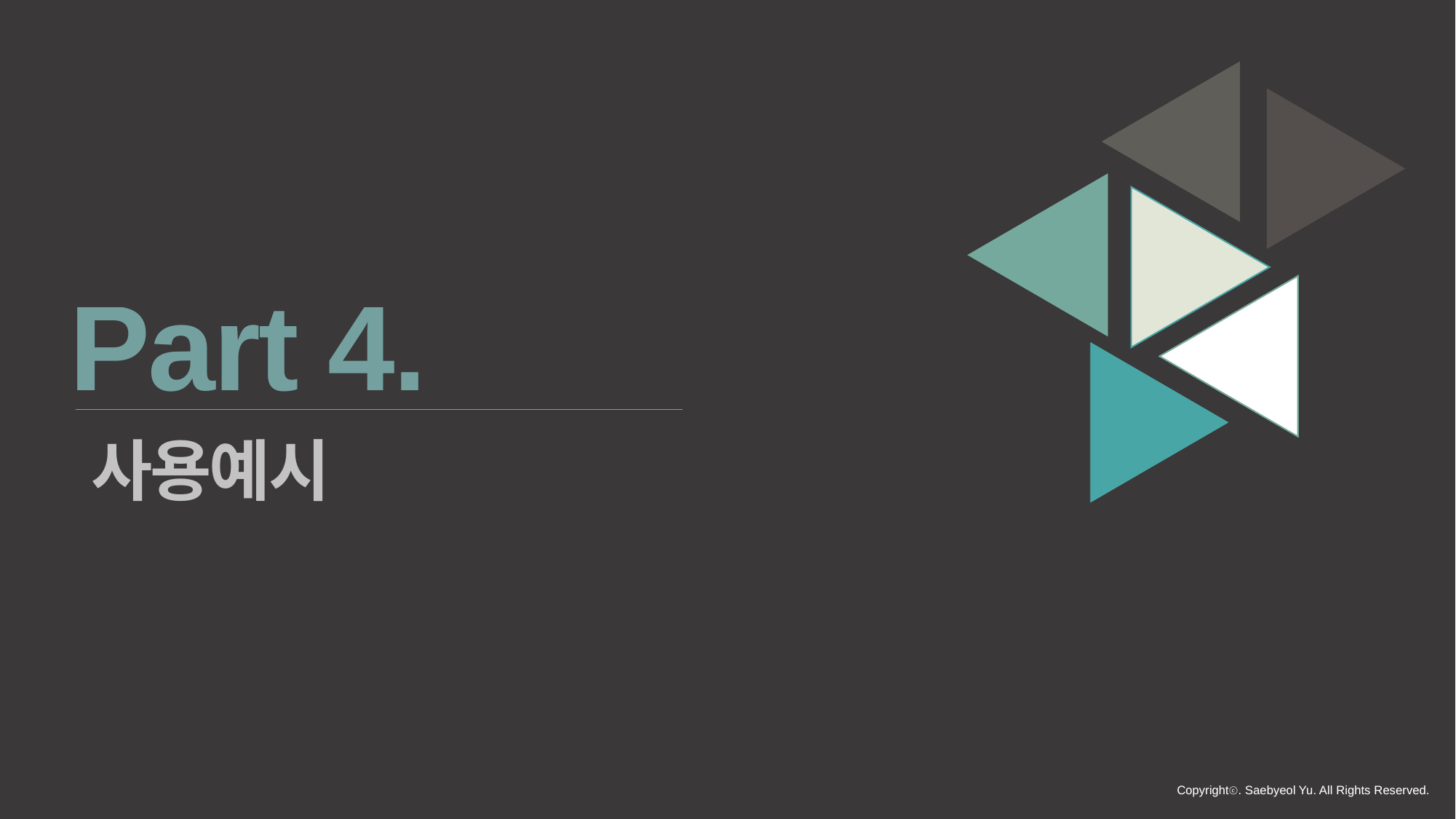

Part 4.
사용예시
Copyrightⓒ. Saebyeol Yu. All Rights Reserved.